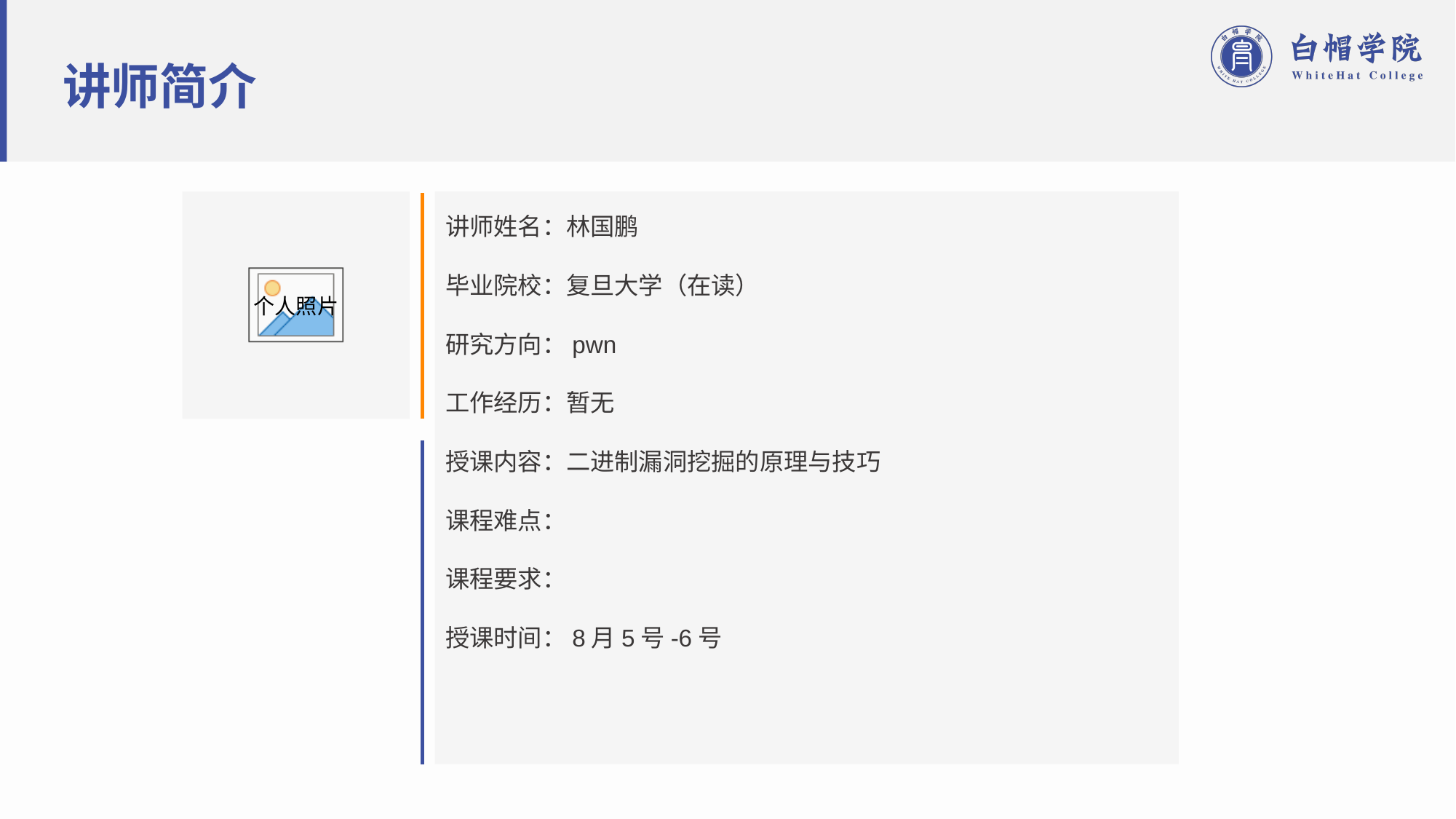

# 讲师简介
讲师姓名：林国鹏
毕业院校：复旦大学（在读）
研究方向：pwn
工作经历：暂无
授课内容：二进制漏洞挖掘的原理与技巧
课程难点：
课程要求：
授课时间：8月5号-6号